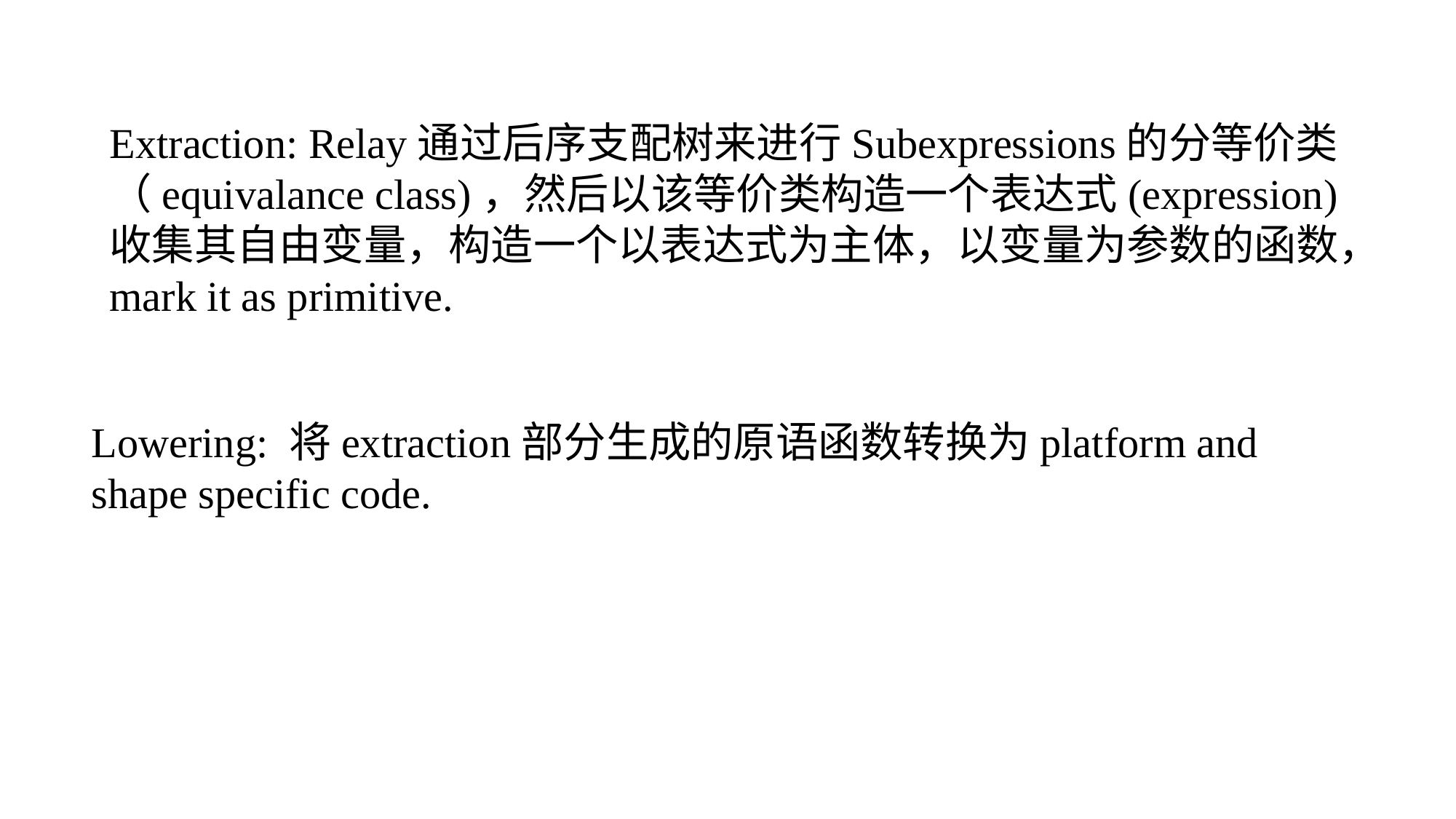

Extraction: Relay通过后序支配树来进行Subexpressions的分等价类（equivalance class)，然后以该等价类构造一个表达式(expression)收集其自由变量，构造一个以表达式为主体，以变量为参数的函数，mark it as primitive.
Lowering: 将extraction部分生成的原语函数转换为platform and shape specific code.